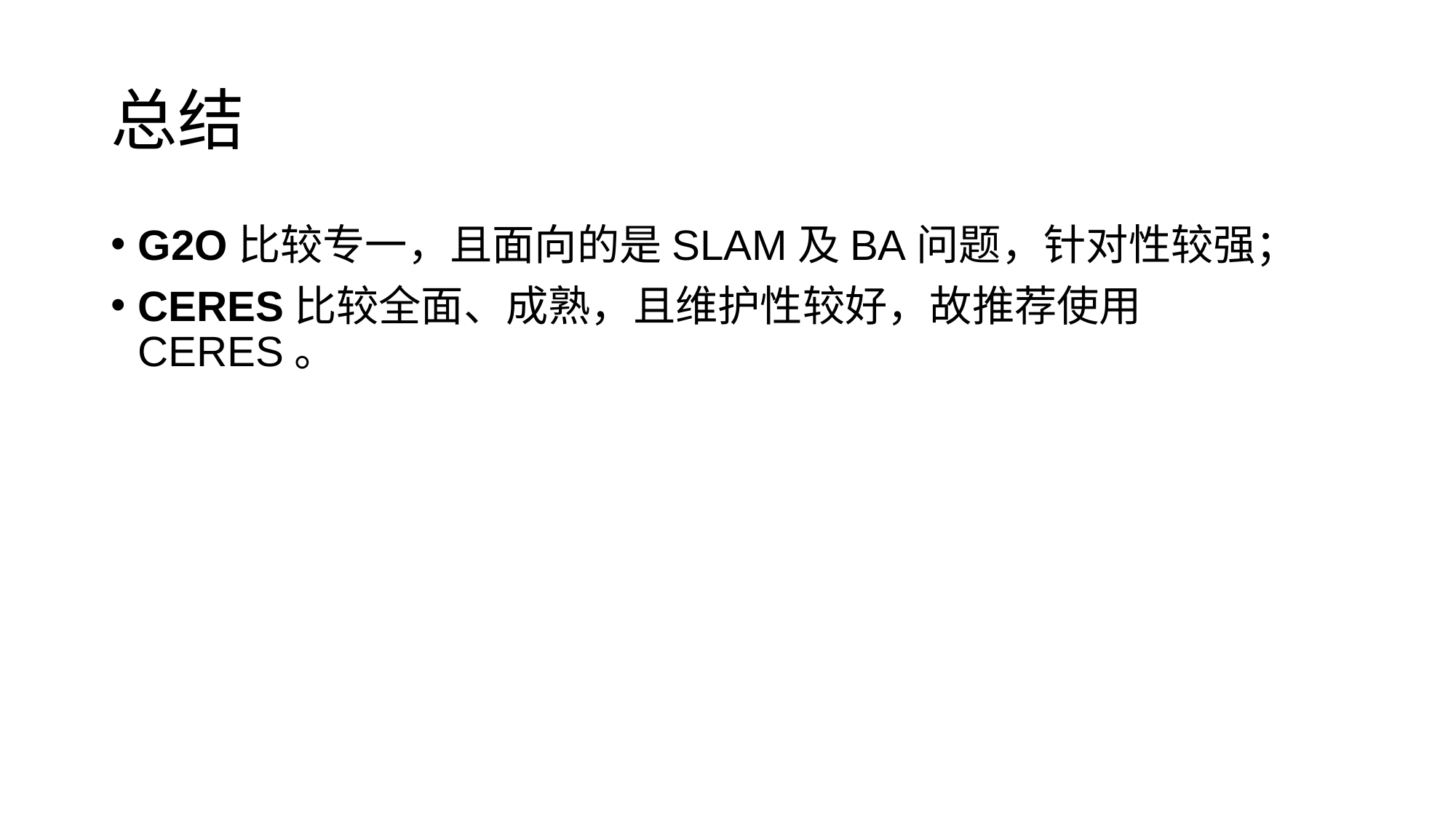

# 总结
G2O比较专一，且面向的是SLAM及BA问题，针对性较强；
CERES比较全面、成熟，且维护性较好，故推荐使用CERES。